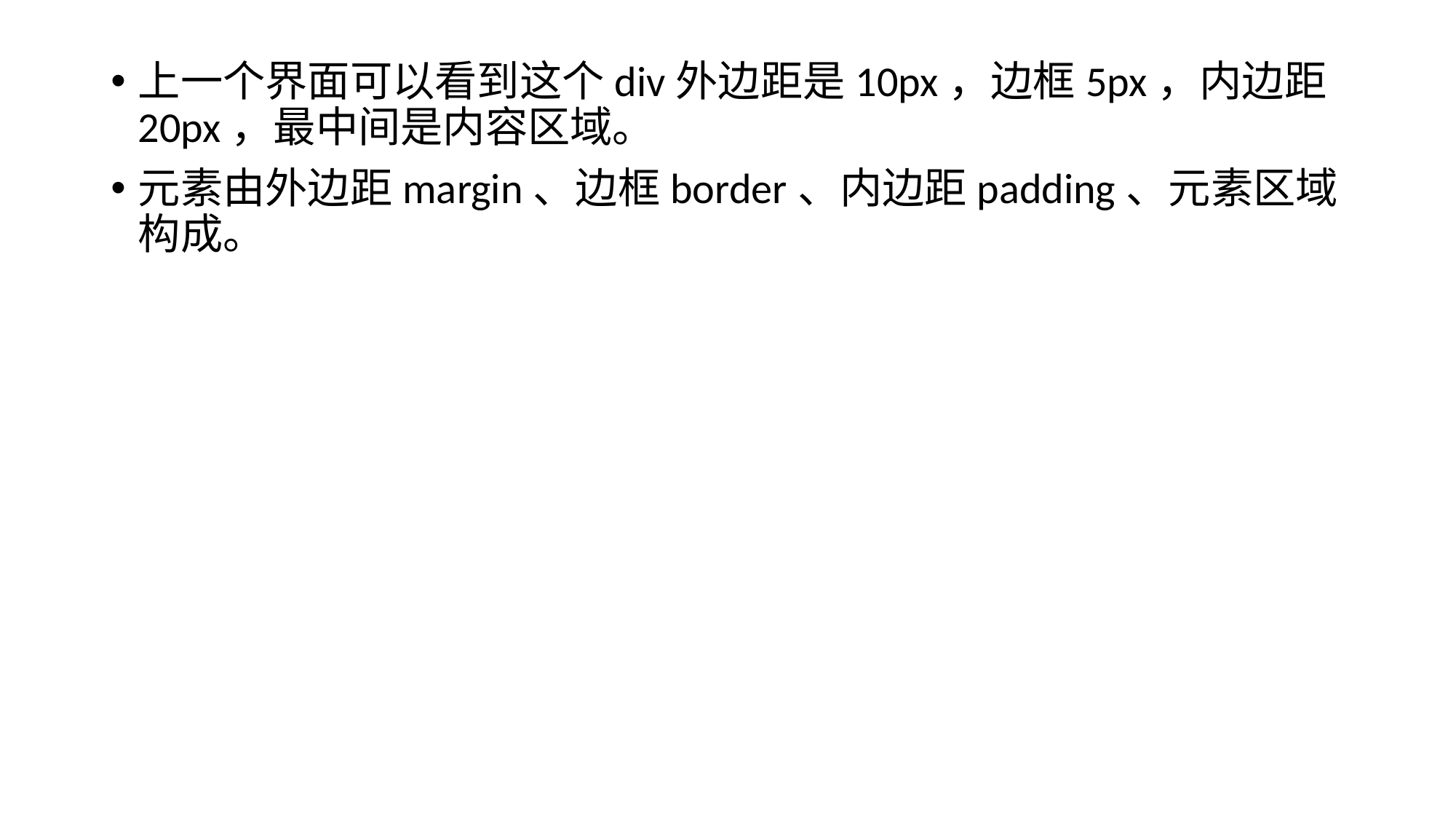

上一个界面可以看到这个div外边距是10px，边框5px，内边距20px，最中间是内容区域。
元素由外边距margin、边框border、内边距padding、元素区域构成。